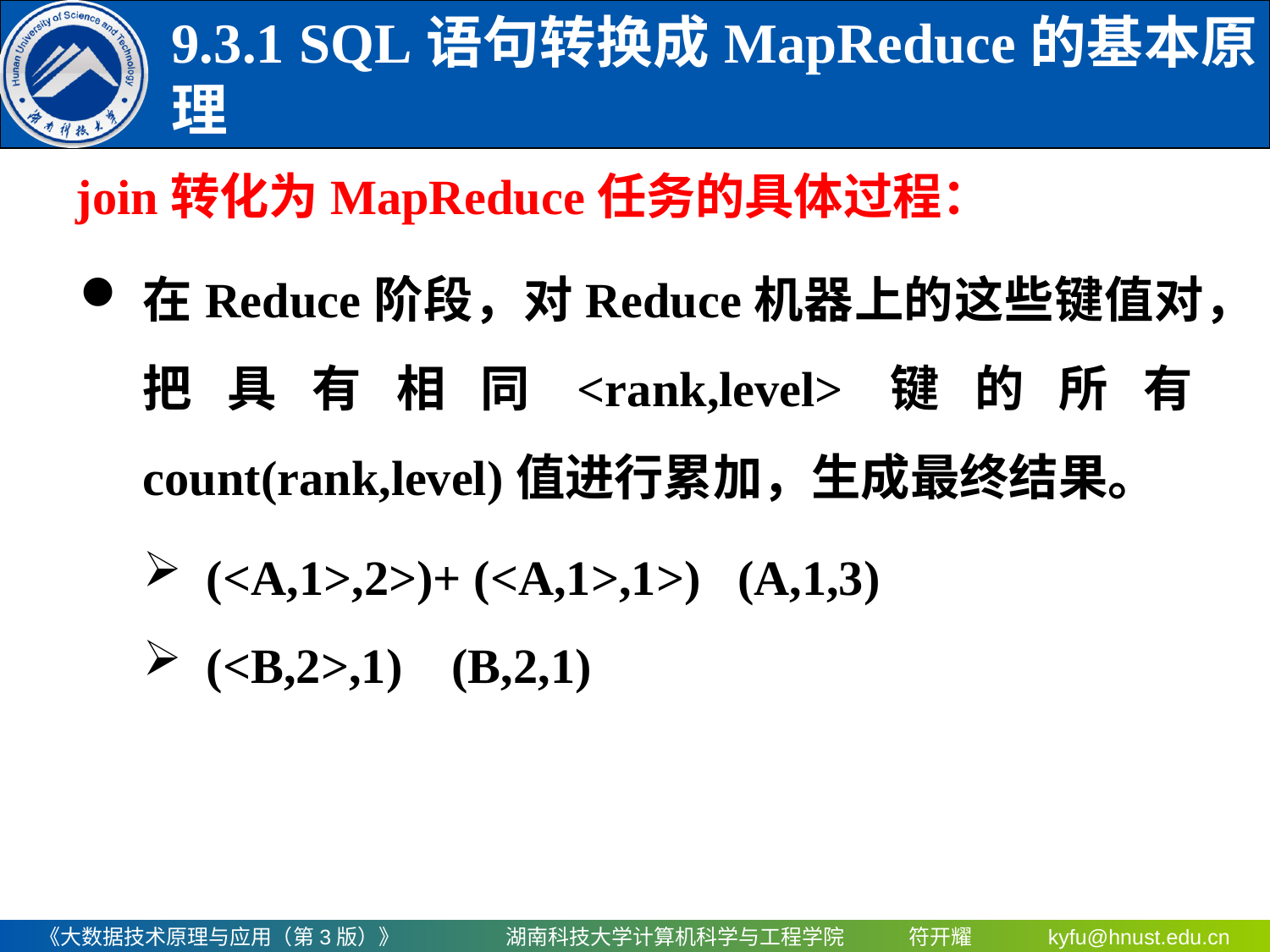

9.3.1 SQL语句转换成MapReduce的基本原理
join转化为MapReduce任务的具体过程：
在Reduce阶段，对Reduce机器上的这些键值对，把具有相同<rank,level>键的所有count(rank,level)值进行累加，生成最终结果。
(<A,1>,2>)+ (<A,1>,1>)   (A,1,3)
(<B,2>,1)    (B,2,1)